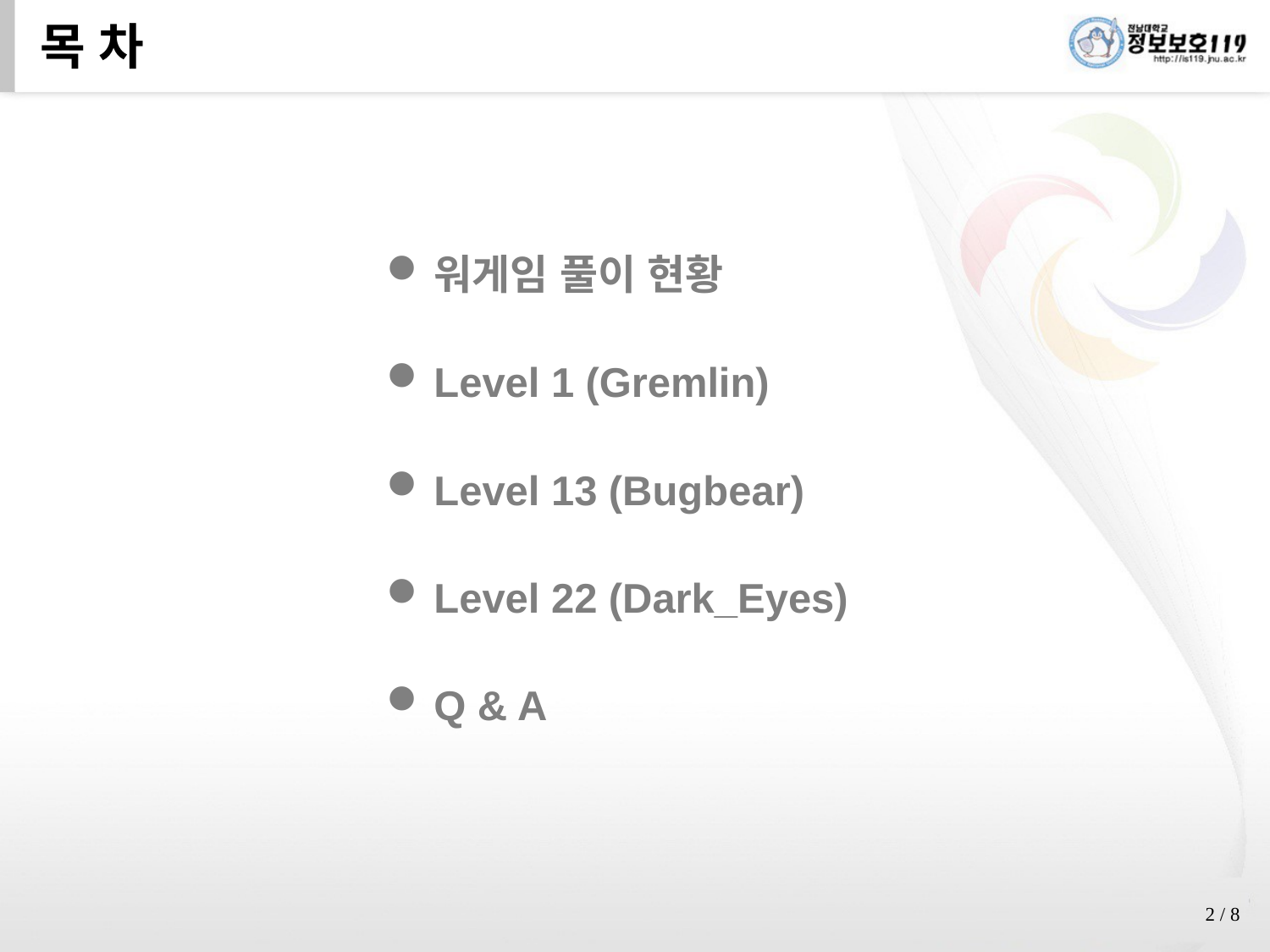

# 목 차
워게임 풀이 현황
Level 1 (Gremlin)
Level 13 (Bugbear)
Level 22 (Dark_Eyes)
Q & A
2 / 8